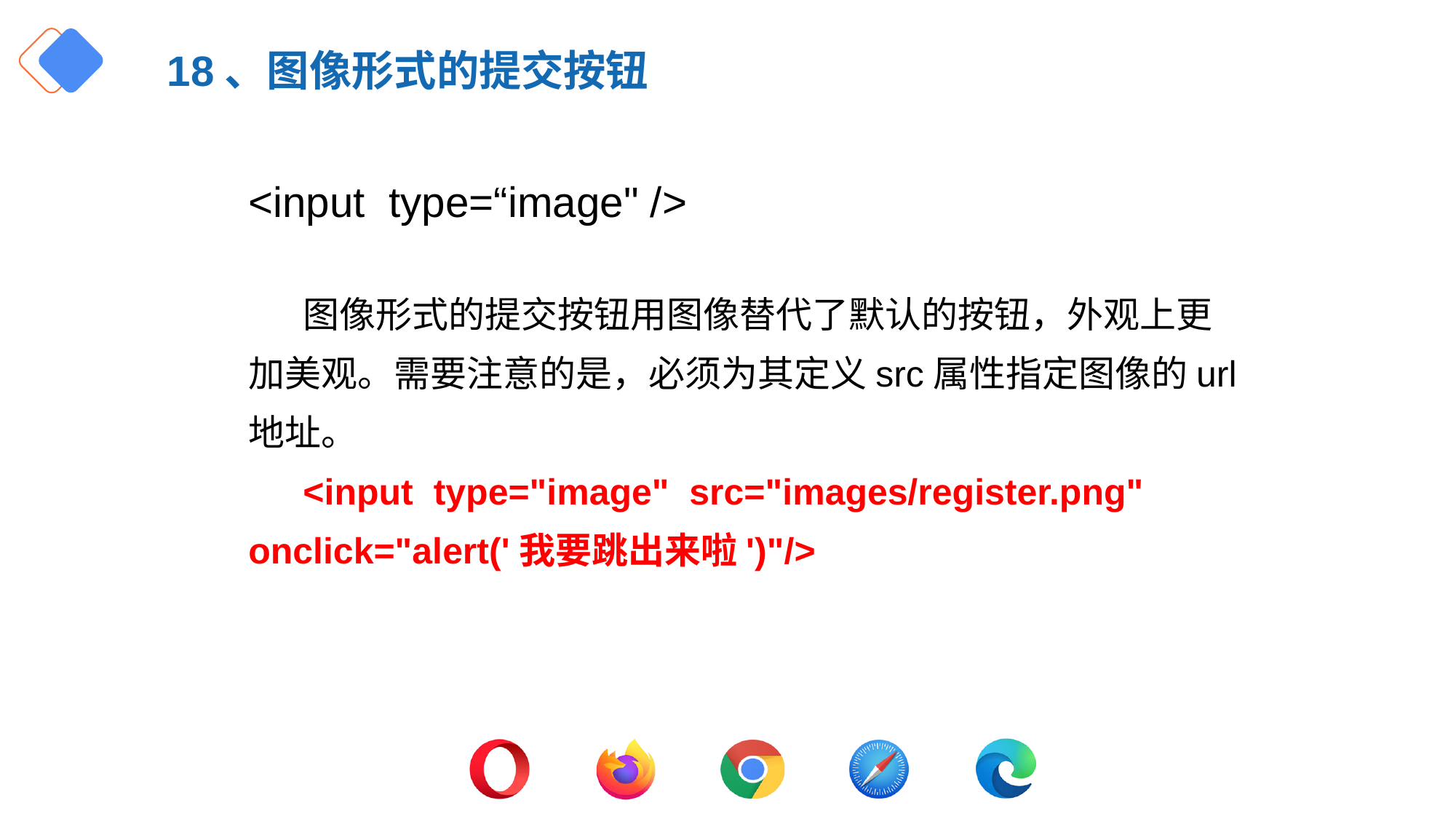

# 18、图像形式的提交按钮
<input  type=“image" />

图像形式的提交按钮用图像替代了默认的按钮，外观上更加美观。需要注意的是，必须为其定义src属性指定图像的url地址。
<input  type="image"  src="images/register.png"  onclick="alert('我要跳出来啦')"/>